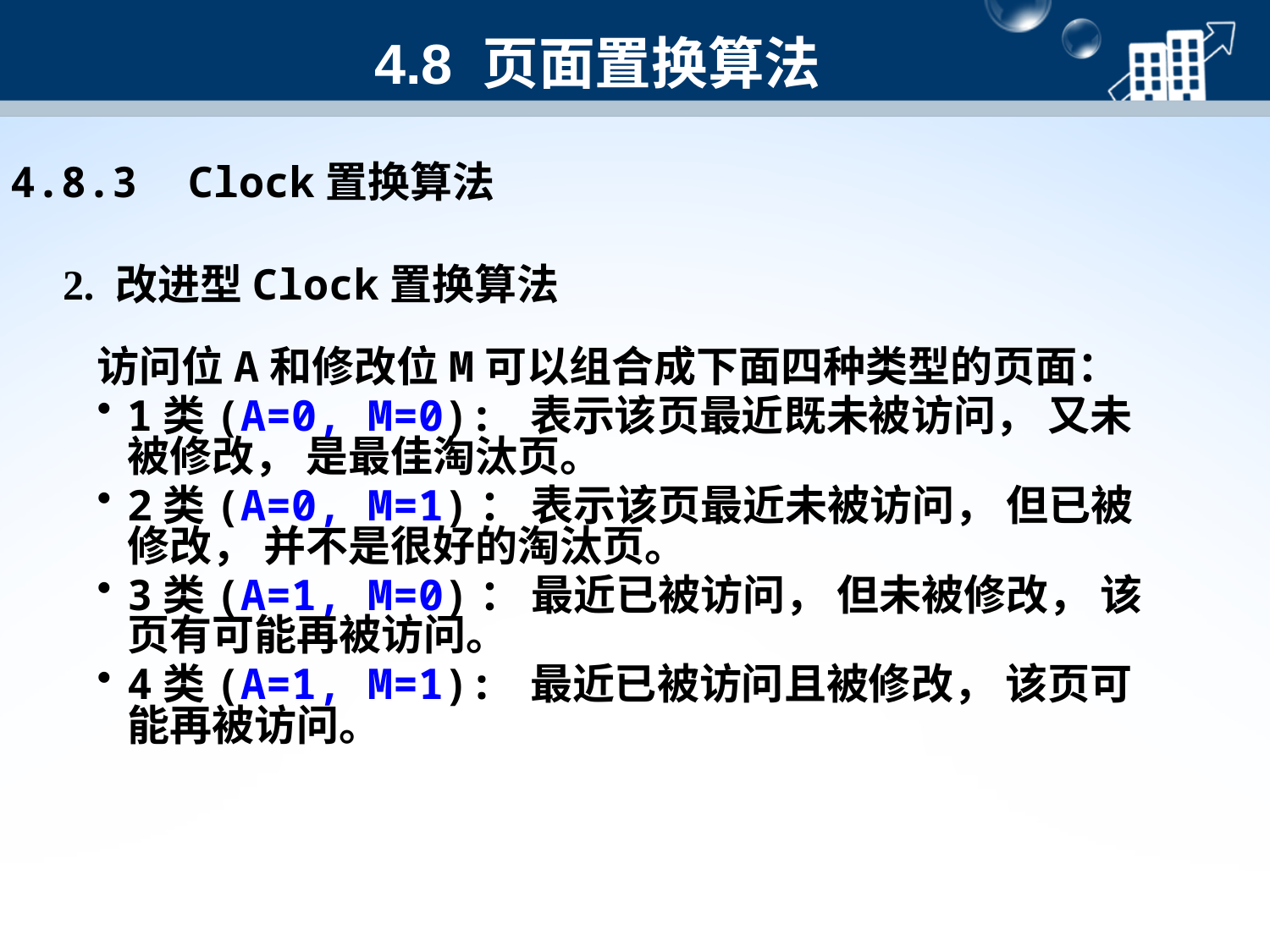

4.8 页面置换算法
4.8.3  Clock置换算法
2. 改进型Clock置换算法
访问位A和修改位M可以组合成下面四种类型的页面：
1类(A=0, M=0): 表示该页最近既未被访问， 又未被修改， 是最佳淘汰页。
2类(A=0, M=1)： 表示该页最近未被访问， 但已被修改， 并不是很好的淘汰页。
3类(A=1, M=0)： 最近已被访问， 但未被修改， 该页有可能再被访问。
4类(A=1, M=1): 最近已被访问且被修改， 该页可能再被访问。